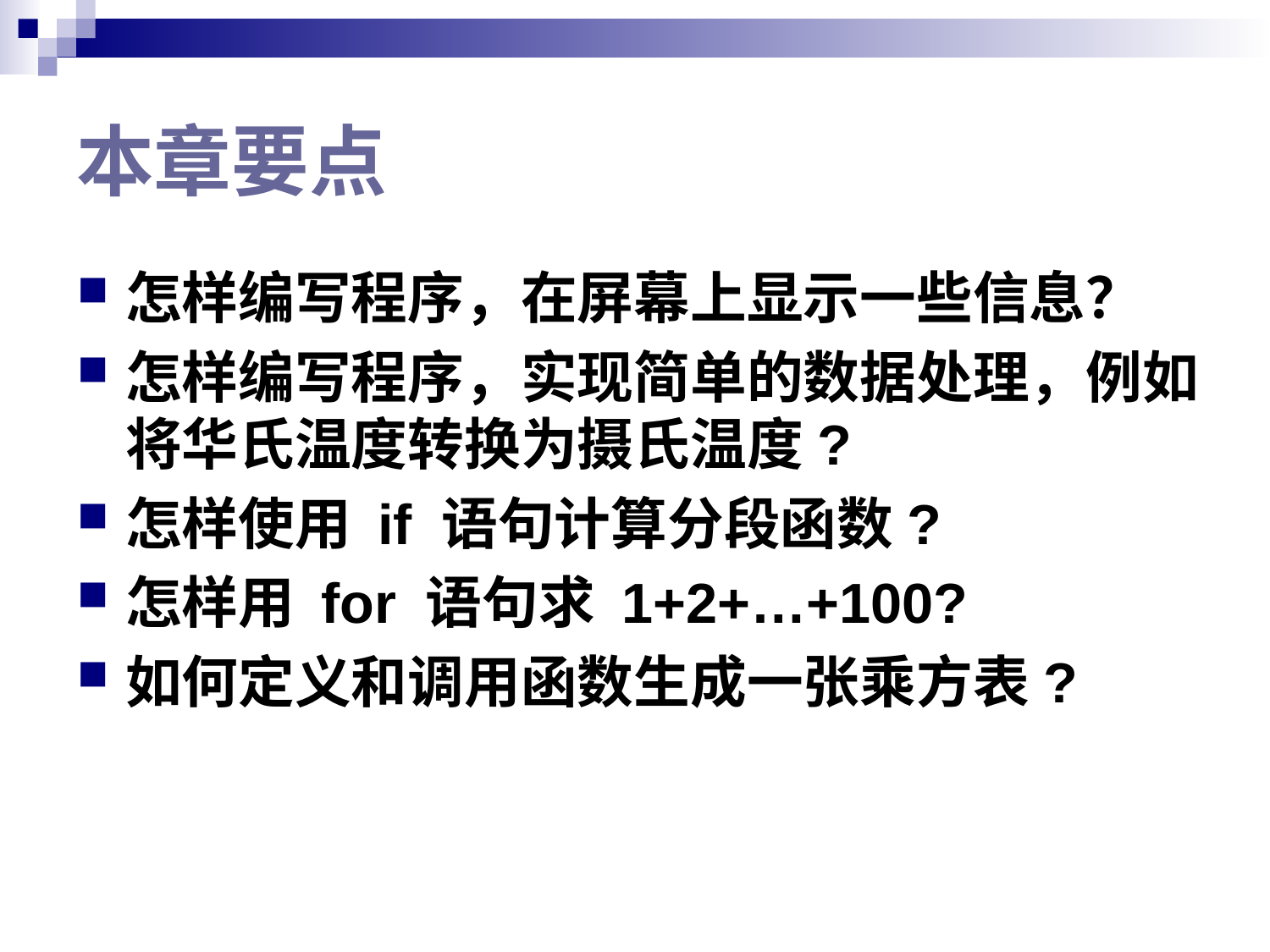

# 本章要点
怎样编写程序，在屏幕上显示一些信息？
怎样编写程序，实现简单的数据处理，例如将华氏温度转换为摄氏温度?
怎样使用 if 语句计算分段函数?
怎样用 for 语句求 1+2+…+100?
如何定义和调用函数生成一张乘方表?